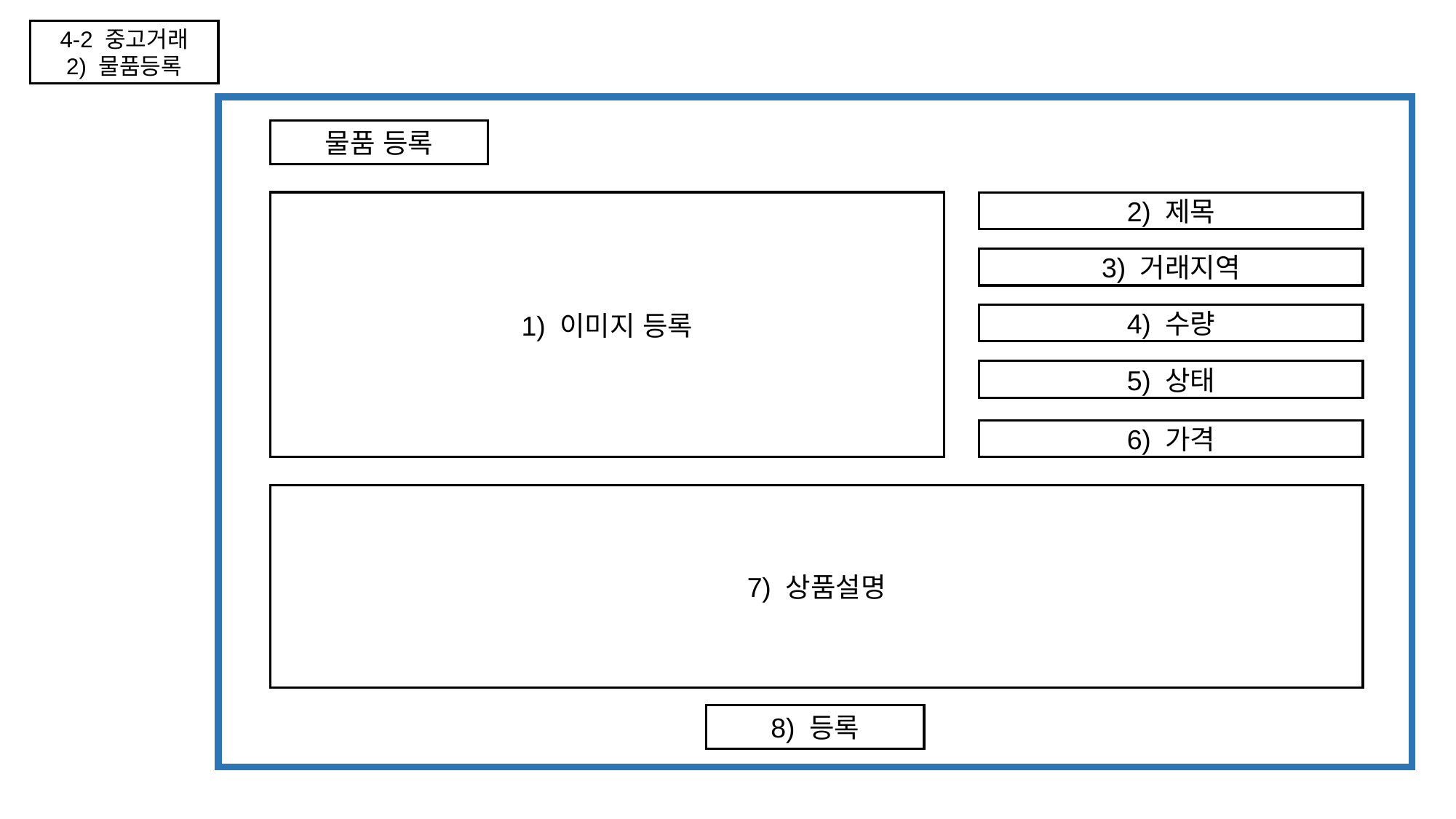

4-2 중고거래
2) 물품등록

물품 등록
1) 이미지 등록
2) 제목
3) 거래지역
4) 수량
5) 상태
6) 가격
7) 상품설명
8) 등록